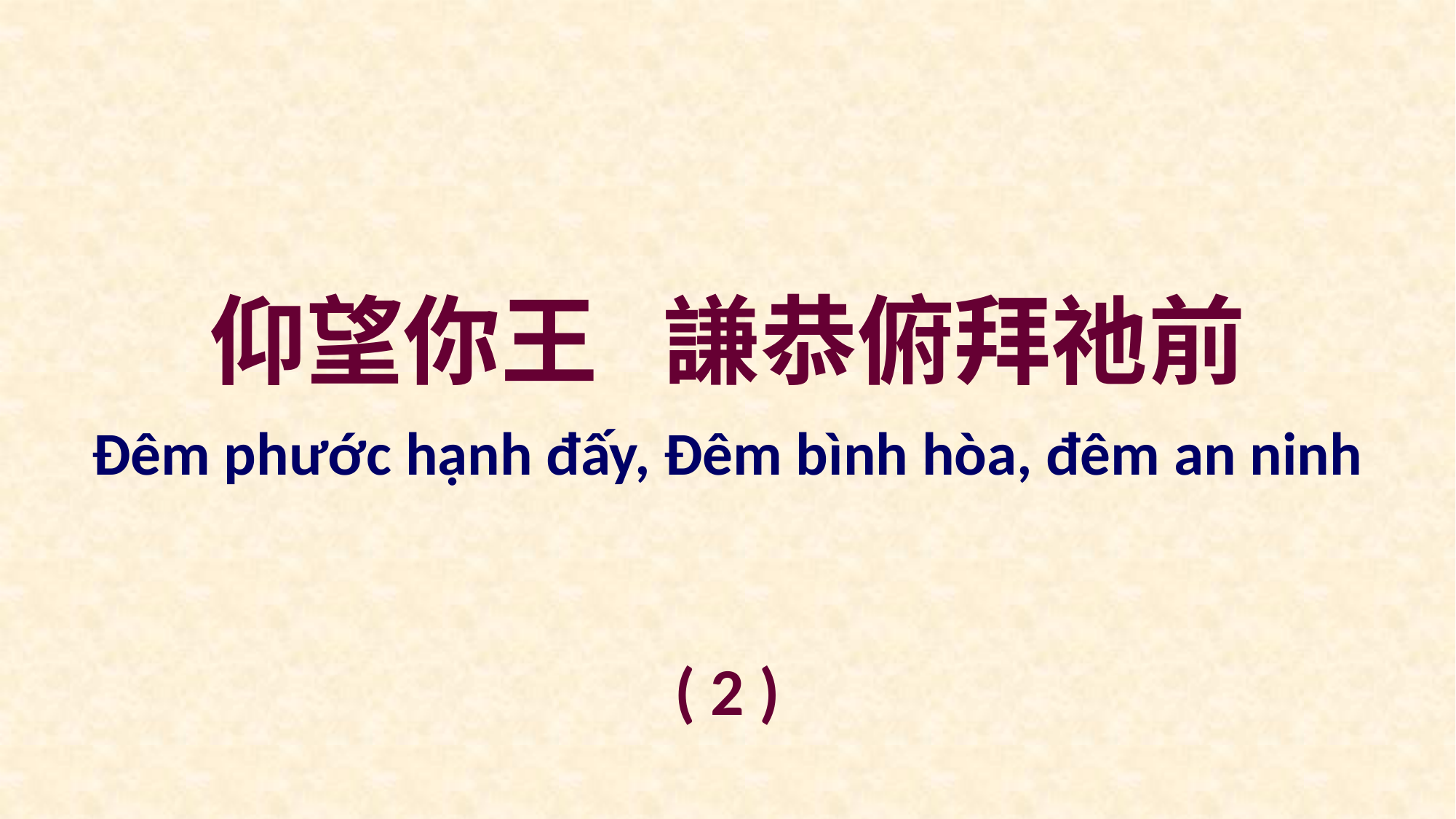

仰望你王   謙恭俯拜祂前
Ðêm phước hạnh đấy, Ðêm bình hòa, đêm an ninh
( 2 )